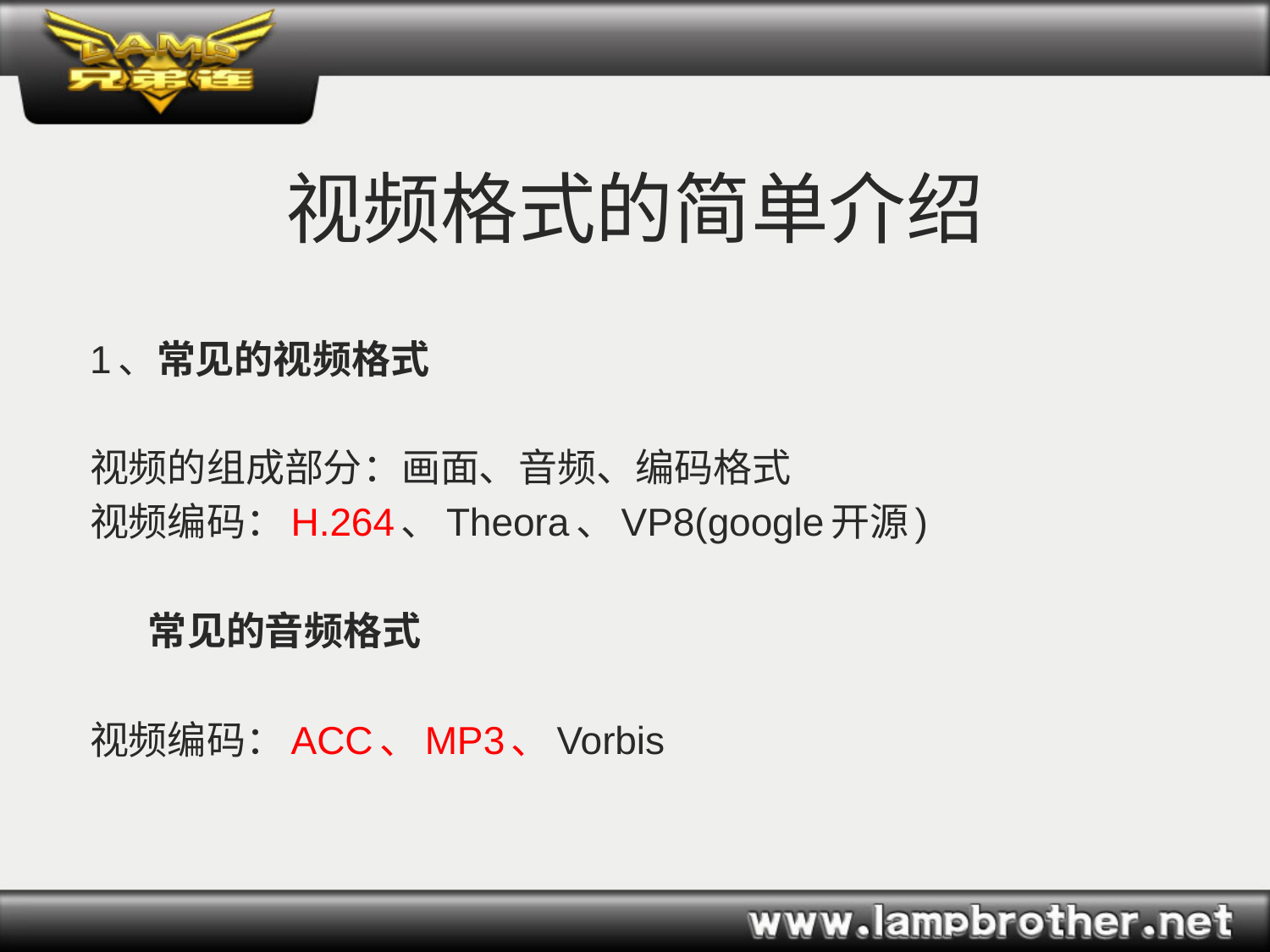

# 视频格式的简单介绍
1、常见的视频格式

	视频的组成部分：画面、音频、编码格式
	视频编码：H.264、Theora、VP8(google开源)

      常见的音频格式

	视频编码：ACC、MP3、Vorbis